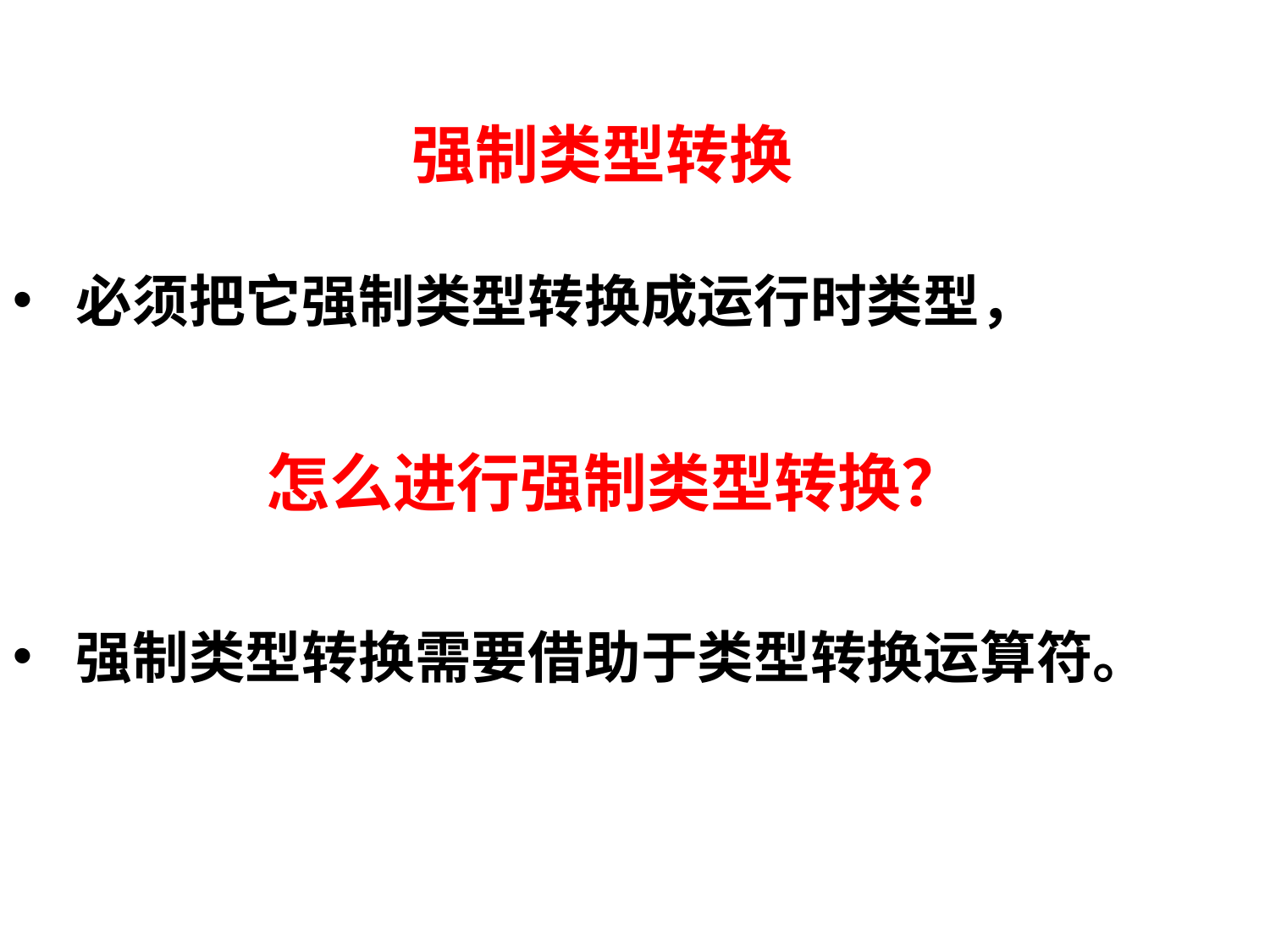

强制类型转换
必须把它强制类型转换成运行时类型，
怎么进行强制类型转换？
强制类型转换需要借助于类型转换运算符。